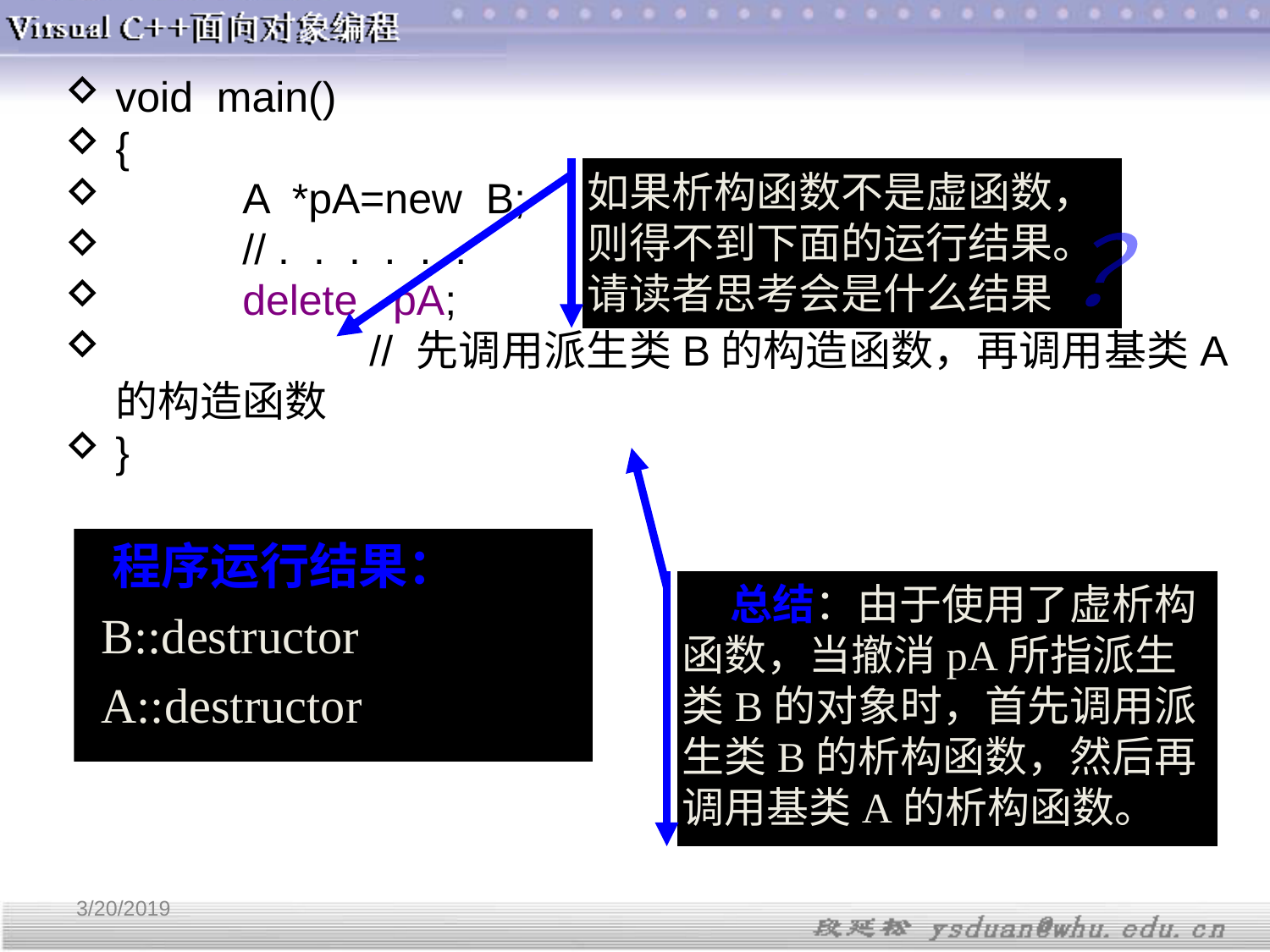

void  main()
{
	A  *pA=new  B;
	// .  .  .  .  .  .
	delete   pA;
		// 先调用派生类B的构造函数，再调用基类A的构造函数
}
如果析构函数不是虚函数，则得不到下面的运行结果。请读者思考会是什么结果
？
 程序运行结果：
 B::destructor
 A::destructor
    总结：由于使用了虚析构函数，当撤消pA所指派生类B的对象时，首先调用派生类B的析构函数，然后再调用基类A的析构函数。
3/20/2019